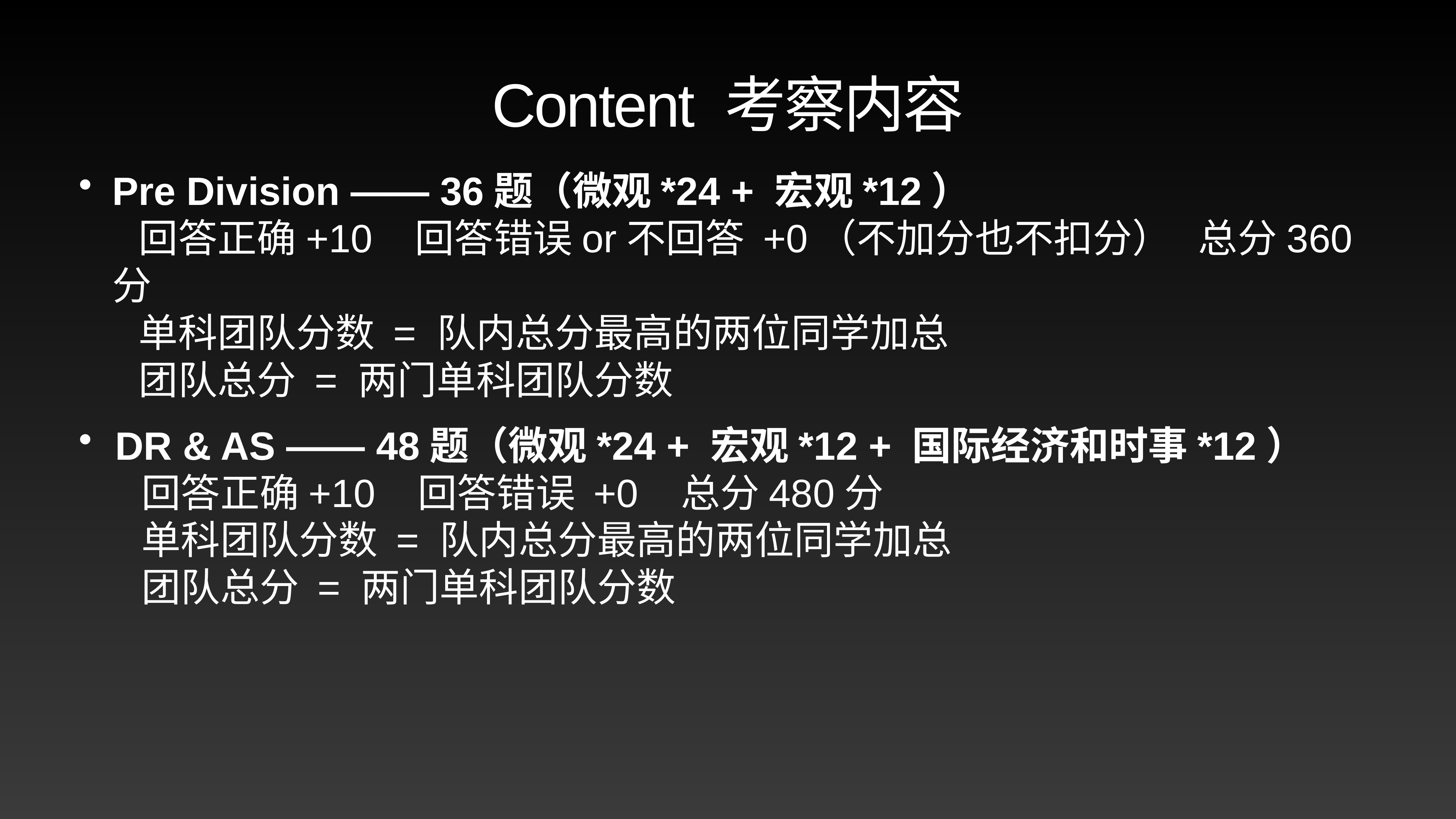

# Content 考察内容
Pre Division —— 36题（微观*24 + 宏观*12）
   回答正确+10   回答错误or不回答 +0（不加分也不扣分）   总分360分
   单科团队分数 = 队内总分最高的两位同学加总
   团队总分 = 两门单科团队分数
DR & AS —— 48题（微观*24 + 宏观*12 + 国际经济和时事*12）
   回答正确+10   回答错误 +0   总分480分
   单科团队分数 = 队内总分最高的两位同学加总
   团队总分 = 两门单科团队分数